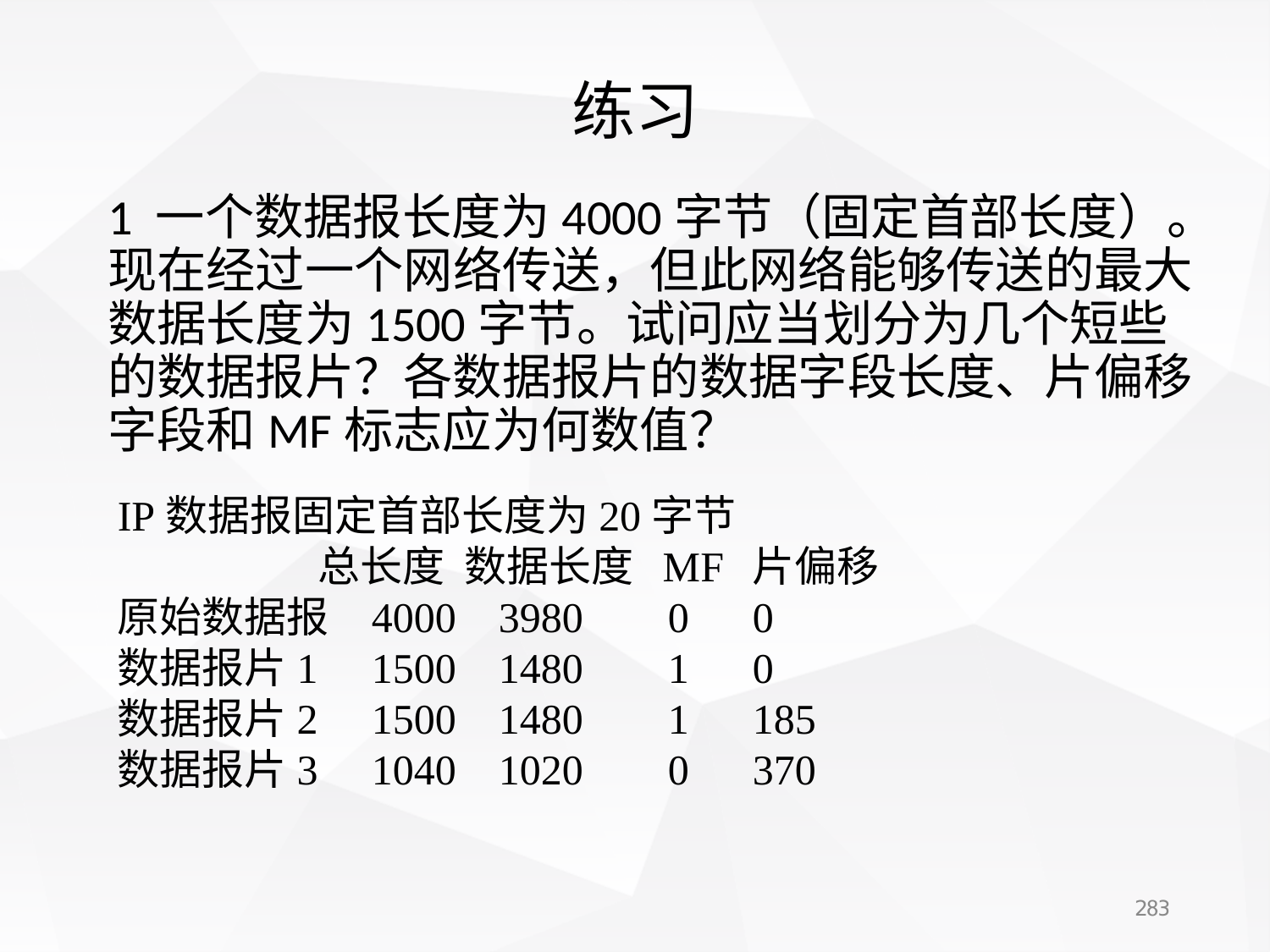

# 练习
1 一个数据报长度为4000字节（固定首部长度）。现在经过一个网络传送，但此网络能够传送的最大数据长度为1500字节。试问应当划分为几个短些的数据报片？各数据报片的数据字段长度、片偏移字段和MF标志应为何数值？
IP数据报固定首部长度为20字节
                    总长度  数据长度  MF	片偏移
原始数据报	4000	3980	    0	0
数据报片1	1500	1480	    1	0
数据报片2	1500	1480	    1	185
数据报片3	1040	1020	    0	370
283